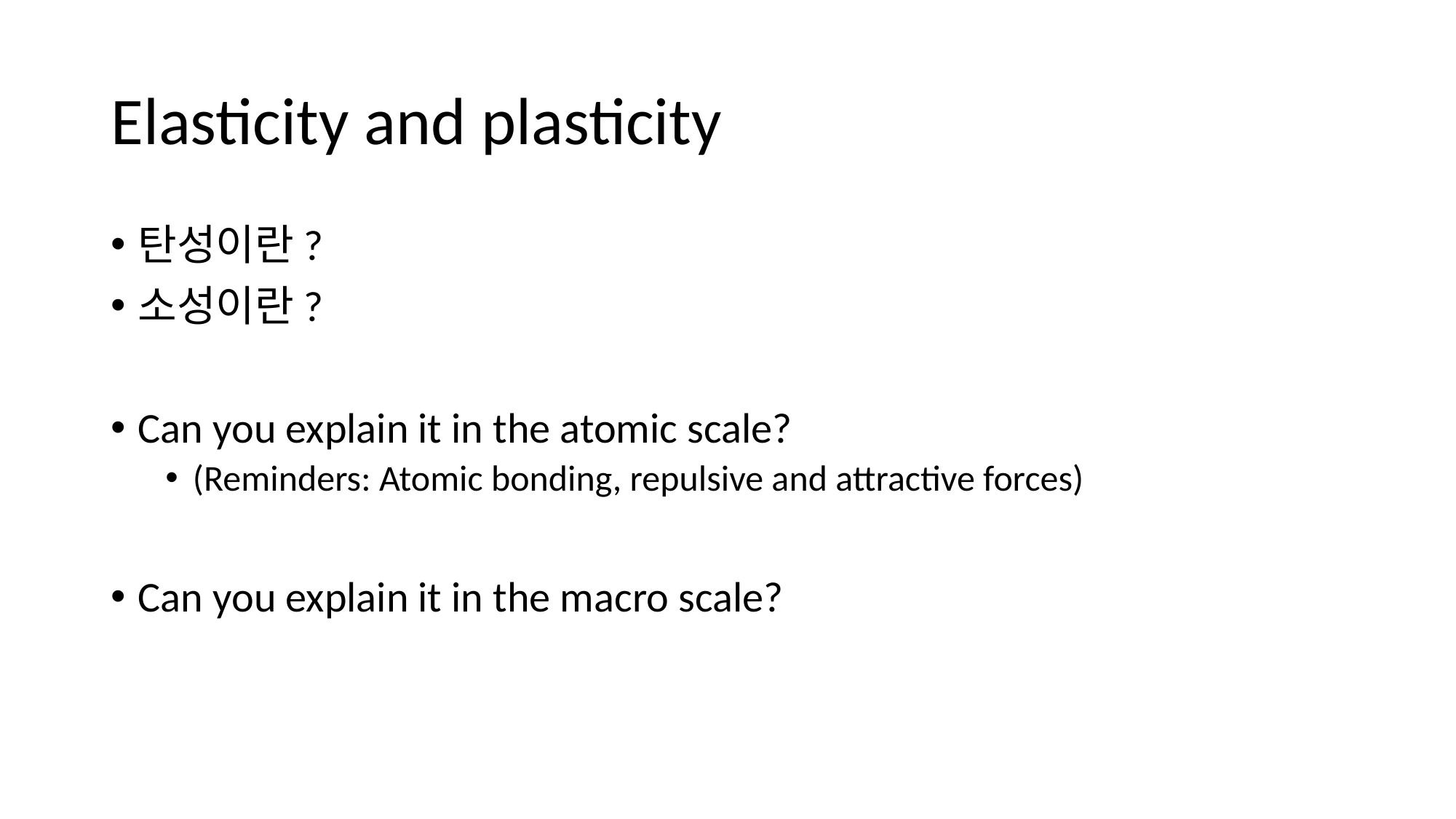

# Elasticity and plasticity
탄성이란?
소성이란?

Can you explain it in the atomic scale?
(Reminders: Atomic bonding, repulsive and attractive forces)

Can you explain it in the macro scale?